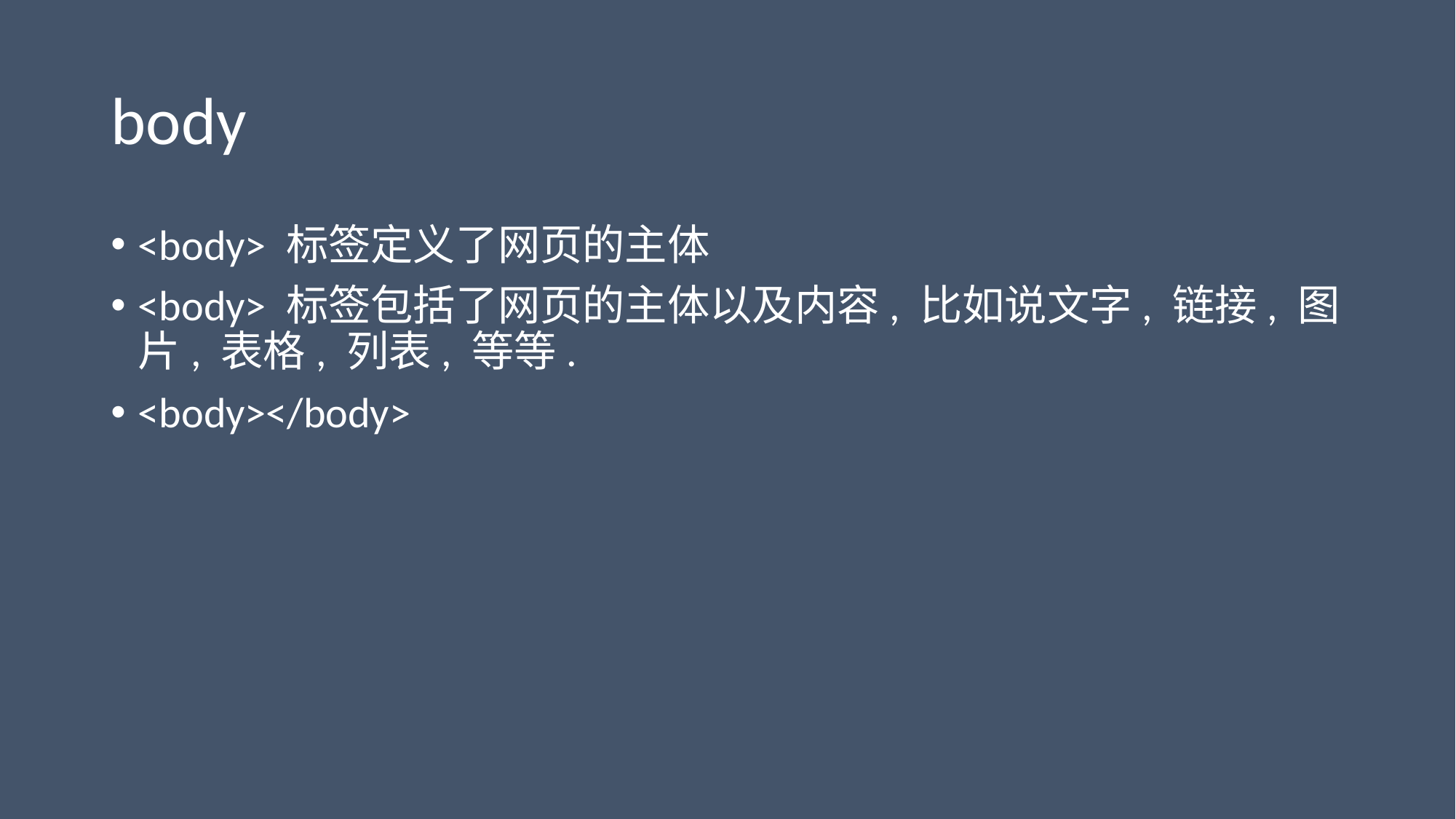

# body
<body> 标签定义了网页的主体
<body> 标签包括了网页的主体以及内容, 比如说文字, 链接, 图片, 表格, 列表, 等等.
<body></body>